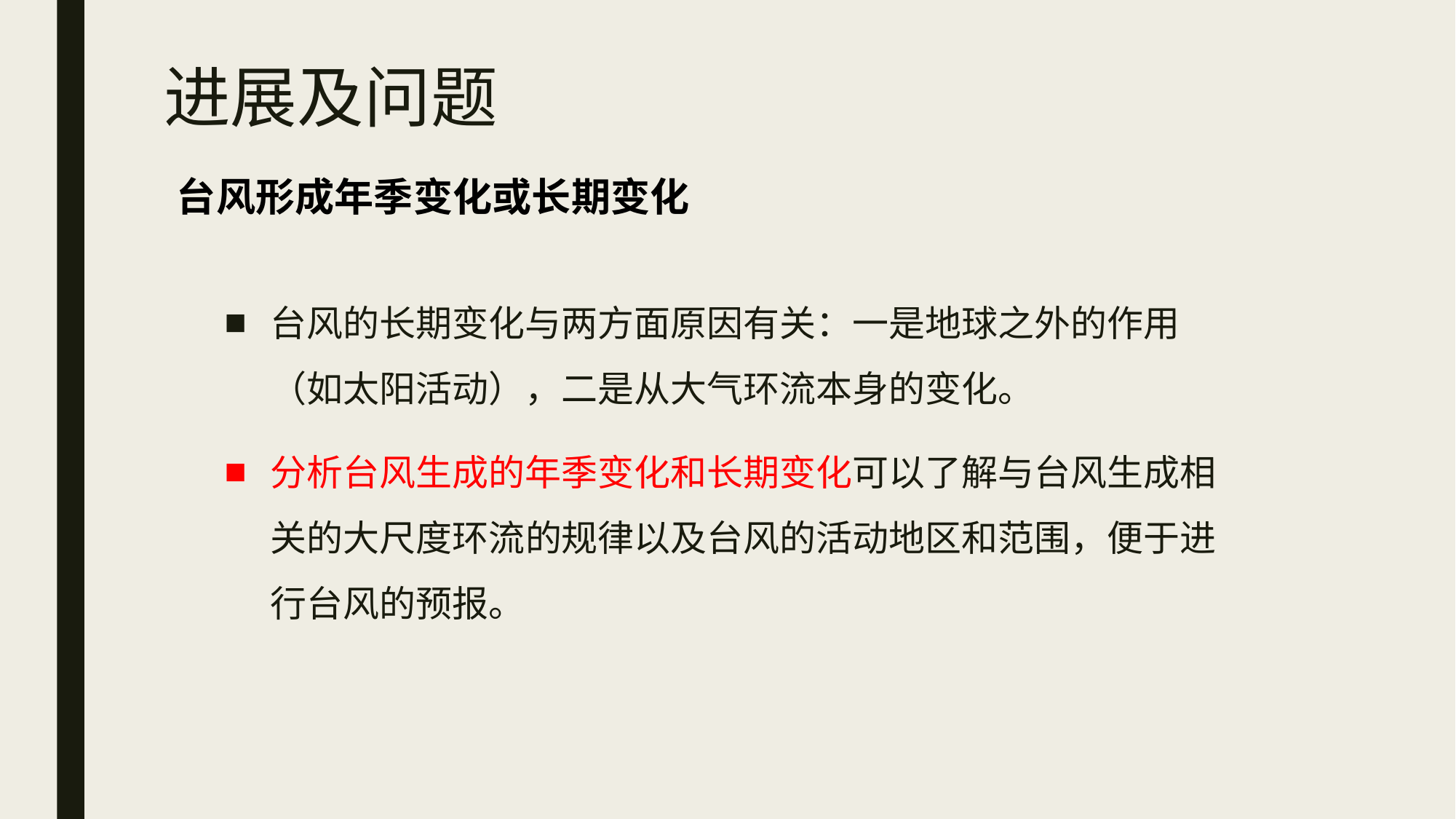

# 进展及问题
台风形成年季变化或长期变化
台风的长期变化与两方面原因有关：一是地球之外的作用（如太阳活动），二是从大气环流本身的变化。
分析台风生成的年季变化和长期变化可以了解与台风生成相关的大尺度环流的规律以及台风的活动地区和范围，便于进行台风的预报。